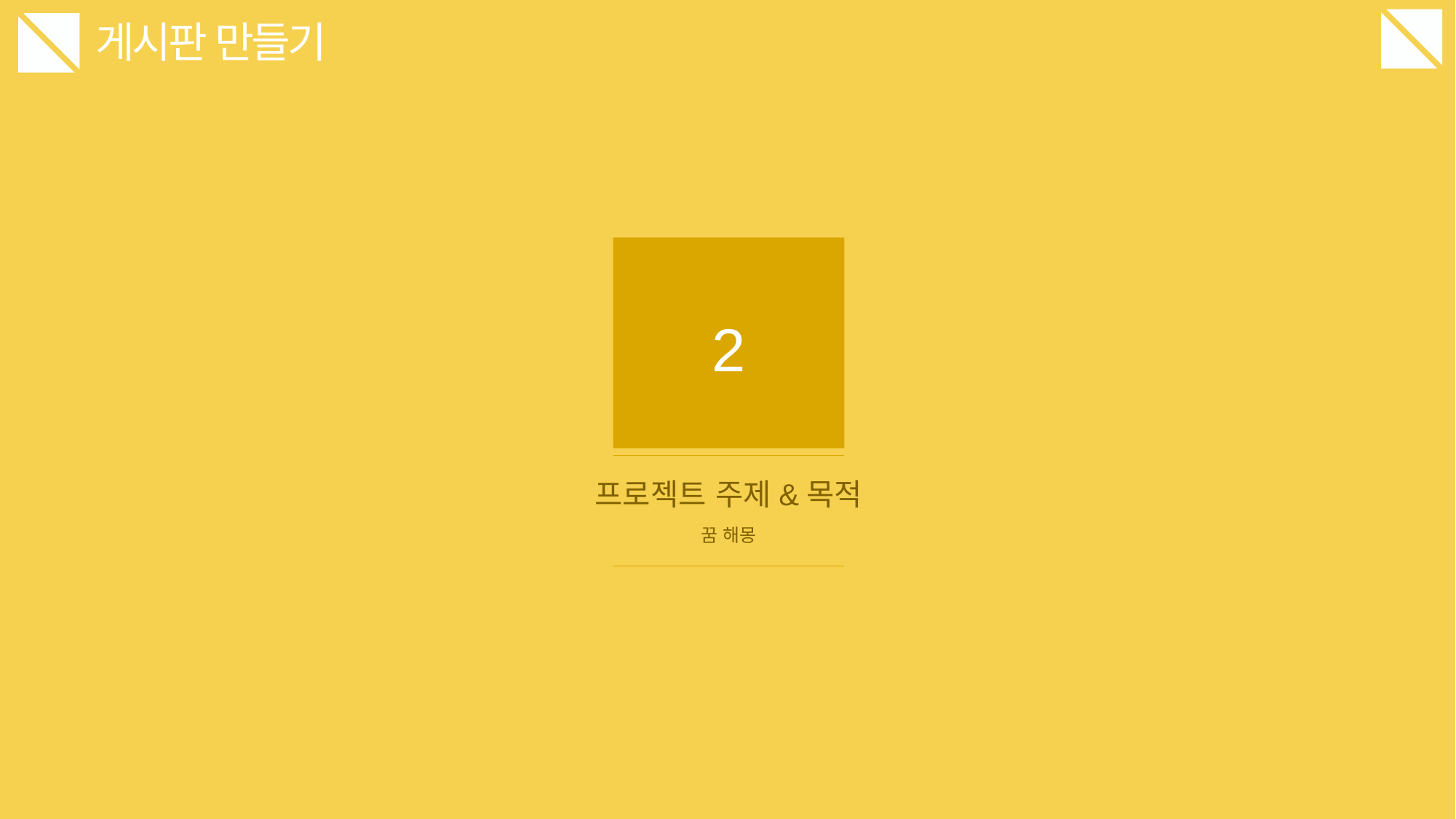

게시판 만들기

2
프로젝트 주제&목적
꿈 해몽